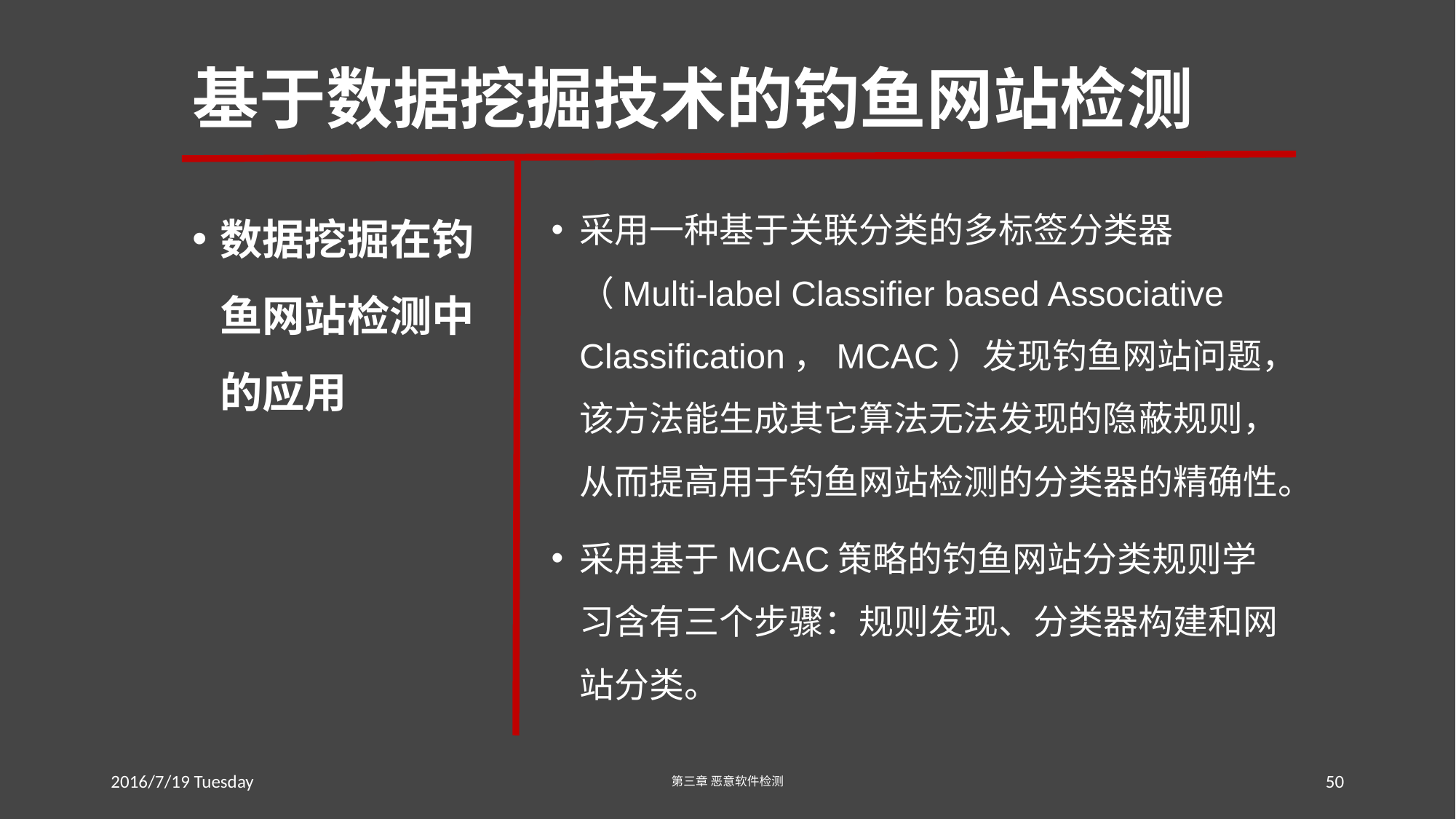

# 基于数据挖掘技术的钓鱼网站检测
数据挖掘在钓鱼网站检测中的应用
采用一种基于关联分类的多标签分类器（Multi-label Classifier based Associative Classification，MCAC）发现钓鱼网站问题，该方法能生成其它算法无法发现的隐蔽规则，从而提高用于钓鱼网站检测的分类器的精确性。
采用基于MCAC策略的钓鱼网站分类规则学习含有三个步骤：规则发现、分类器构建和网站分类。
2016/7/19 Tuesday
第三章 恶意软件检测
50